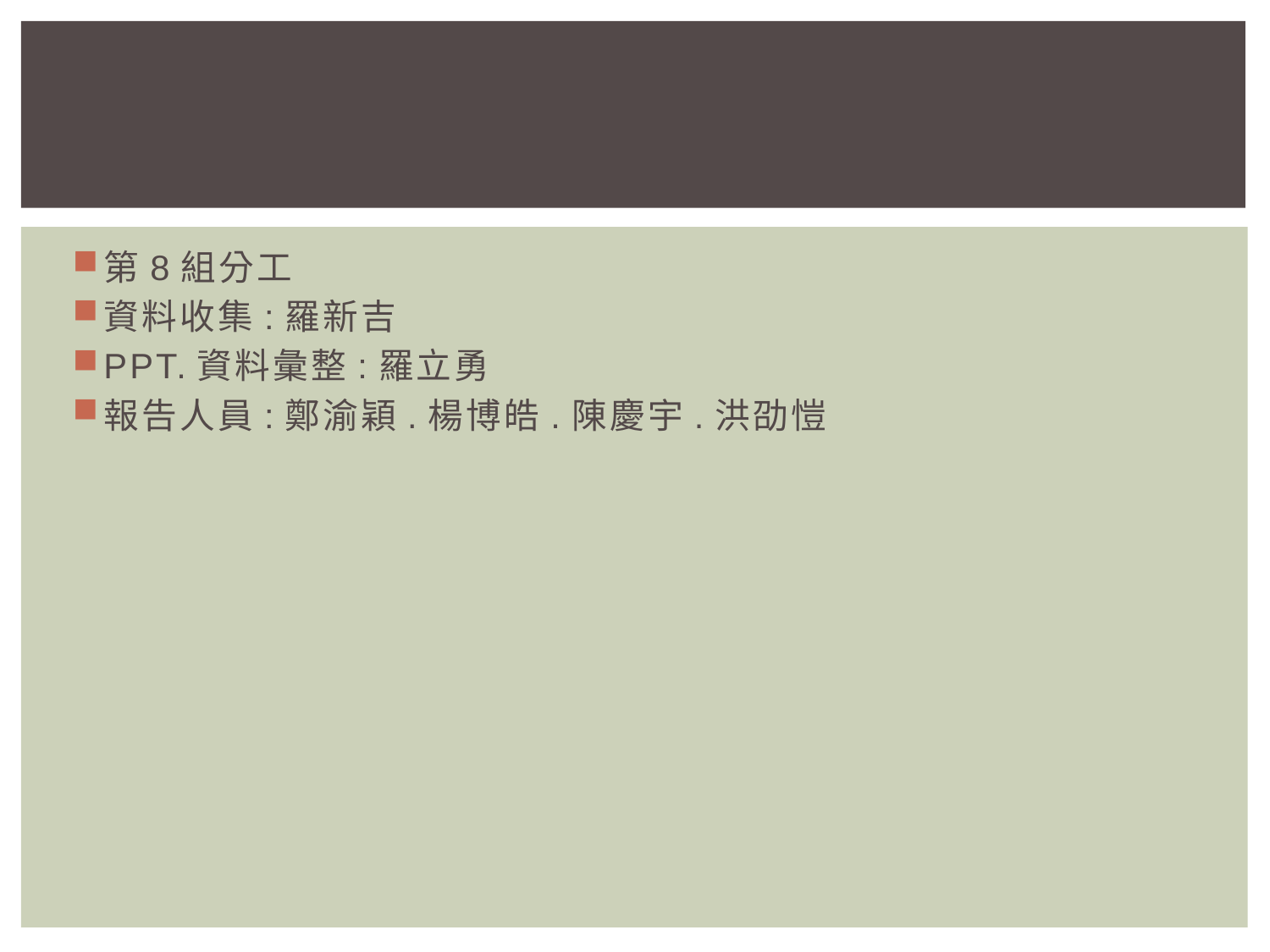

#
第8組分工
資料收集:羅新吉
PPT.資料彙整:羅立勇
報告人員:鄭渝穎.楊博皓.陳慶宇.洪劭愷